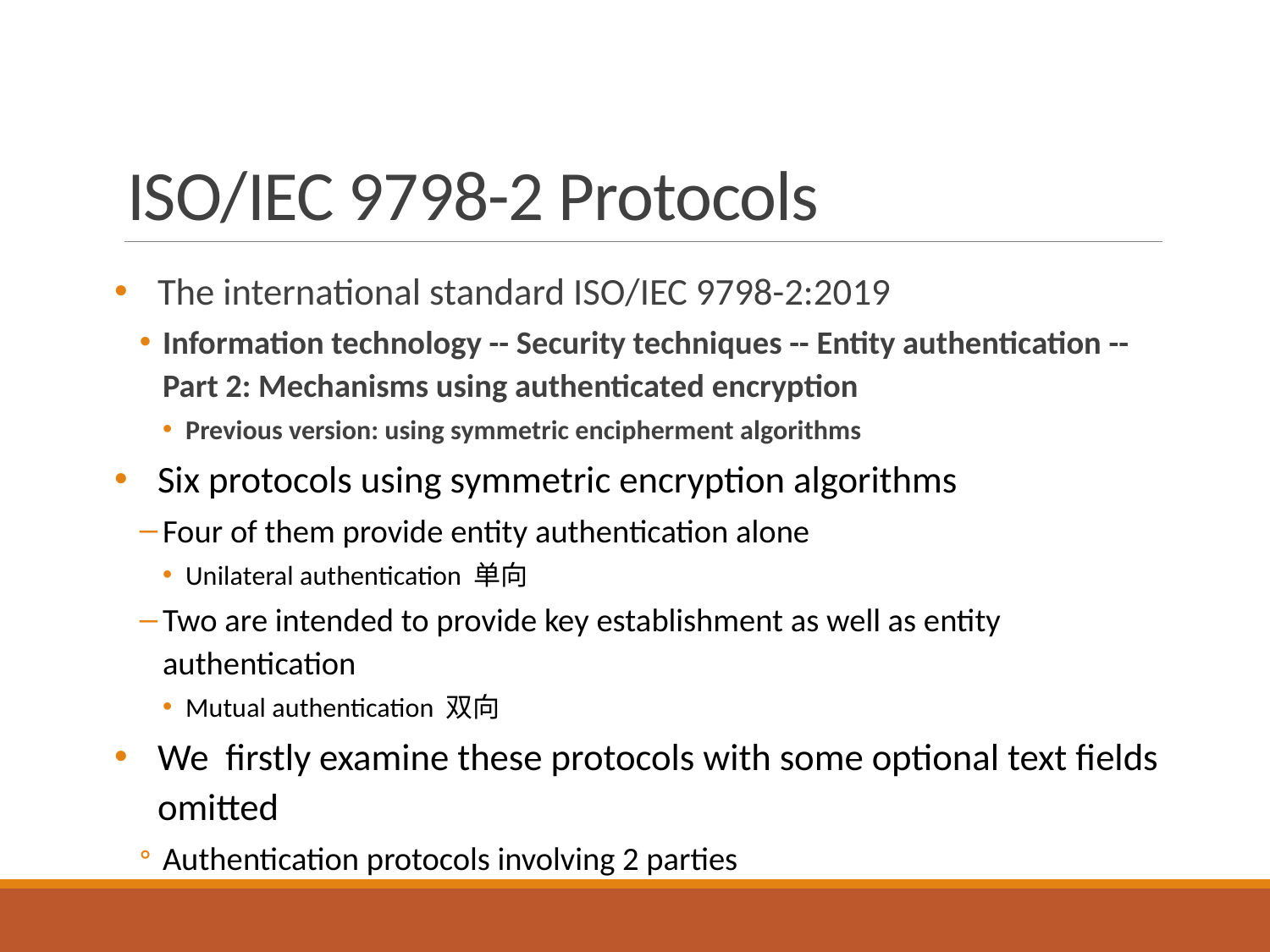

# ISO/IEC 9798-2 Protocols
The international standard ISO/IEC 9798-2:2019
Information technology -- Security techniques -- Entity authentication -- Part 2: Mechanisms using authenticated encryption
Previous version: using symmetric encipherment algorithms
Six protocols using symmetric encryption algorithms
Four of them provide entity authentication alone
Unilateral authentication 单向
Two are intended to provide key establishment as well as entity authentication
Mutual authentication 双向
We  firstly examine these protocols with some optional text fields omitted
Authentication protocols involving 2 parties
30